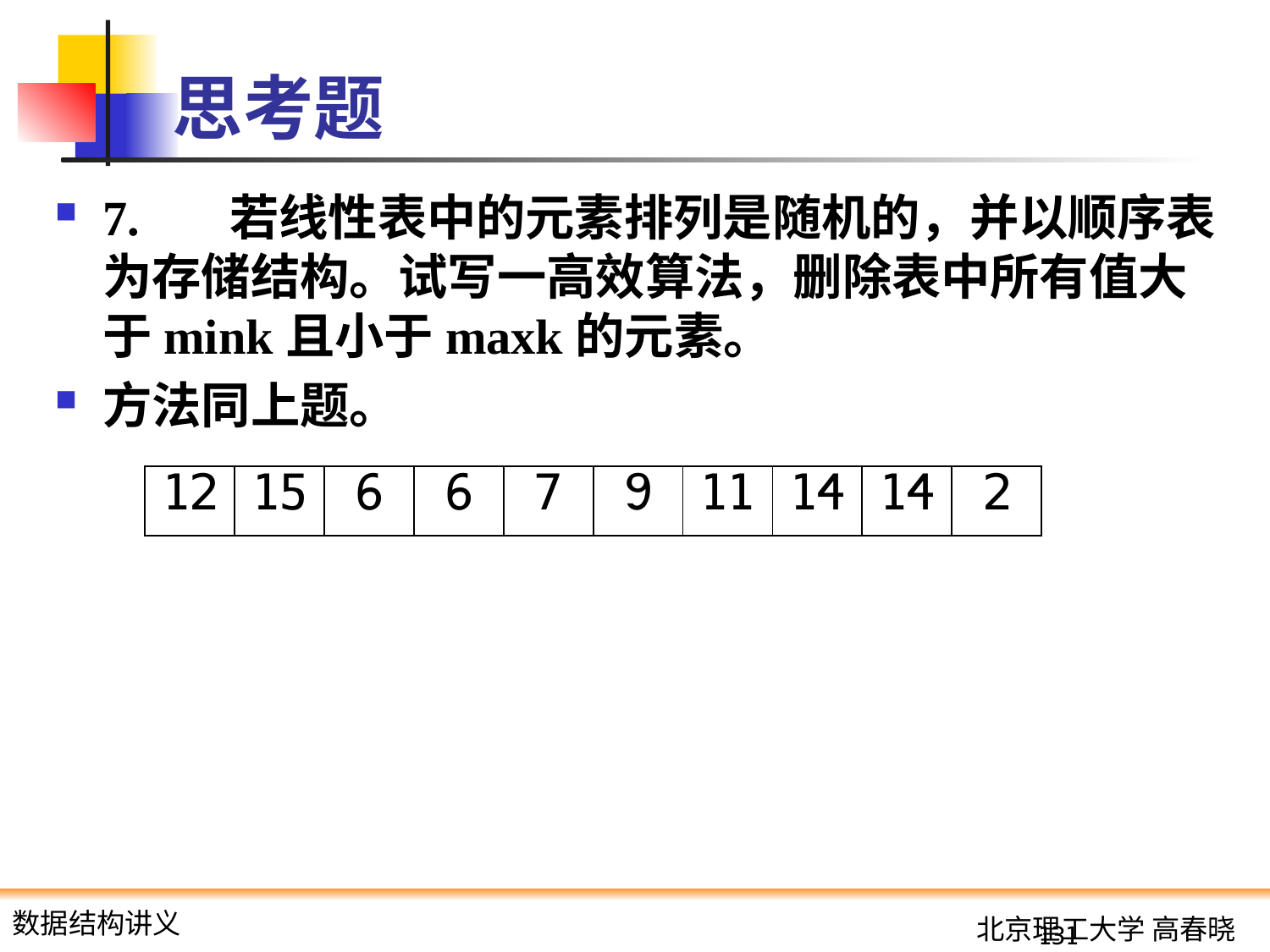

# 思考题
7.	若线性表中的元素排列是随机的，并以顺序表为存储结构。试写一高效算法，删除表中所有值大于mink且小于maxk的元素。
方法同上题。
| 12 | 15 | 6 | 6 | 7 | 9 | 11 | 14 | 14 | 2 |
| --- | --- | --- | --- | --- | --- | --- | --- | --- | --- |
131